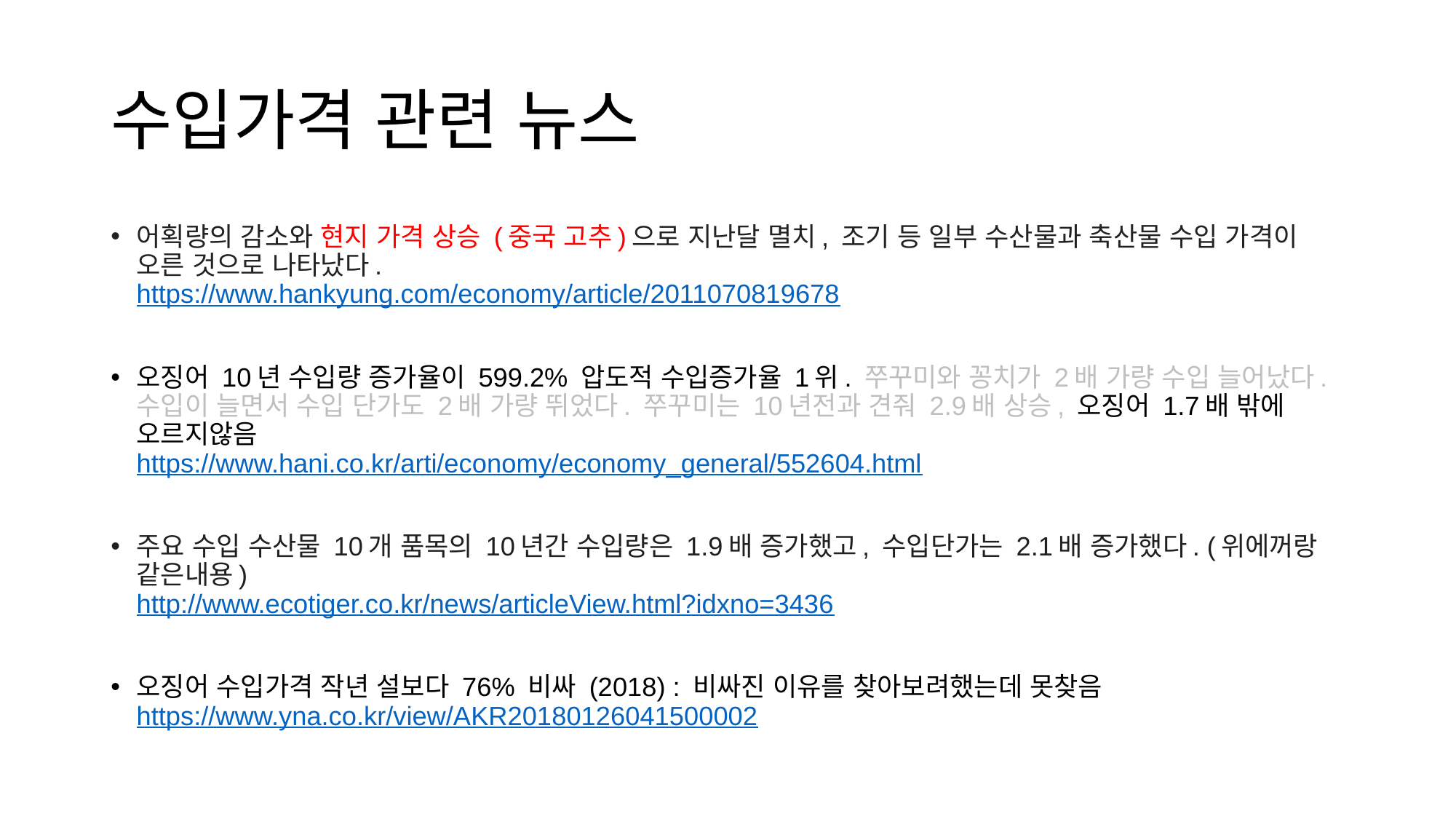

# 수입가격 관련 뉴스
어획량의 감소와 현지 가격 상승 (중국 고추)으로 지난달 멸치, 조기 등 일부 수산물과 축산물 수입 가격이 오른 것으로 나타났다.
https://www.hankyung.com/economy/article/2011070819678

오징어 10년 수입량 증가율이 599.2% 압도적 수입증가율 1위. 쭈꾸미와 꽁치가 2배 가량 수입 늘어났다. 수입이 늘면서 수입 단가도 2배 가량 뛰었다. 쭈꾸미는 10년전과 견줘 2.9배 상승, 오징어 1.7배 밖에 오르지않음
https://www.hani.co.kr/arti/economy/economy_general/552604.html

주요 수입 수산물 10개 품목의 10년간 수입량은 1.9배 증가했고, 수입단가는 2.1배 증가했다. (위에꺼랑 같은내용)
http://www.ecotiger.co.kr/news/articleView.html?idxno=3436

오징어 수입가격 작년 설보다 76% 비싸 (2018) : 비싸진 이유를 찾아보려했는데 못찾음
https://www.yna.co.kr/view/AKR20180126041500002